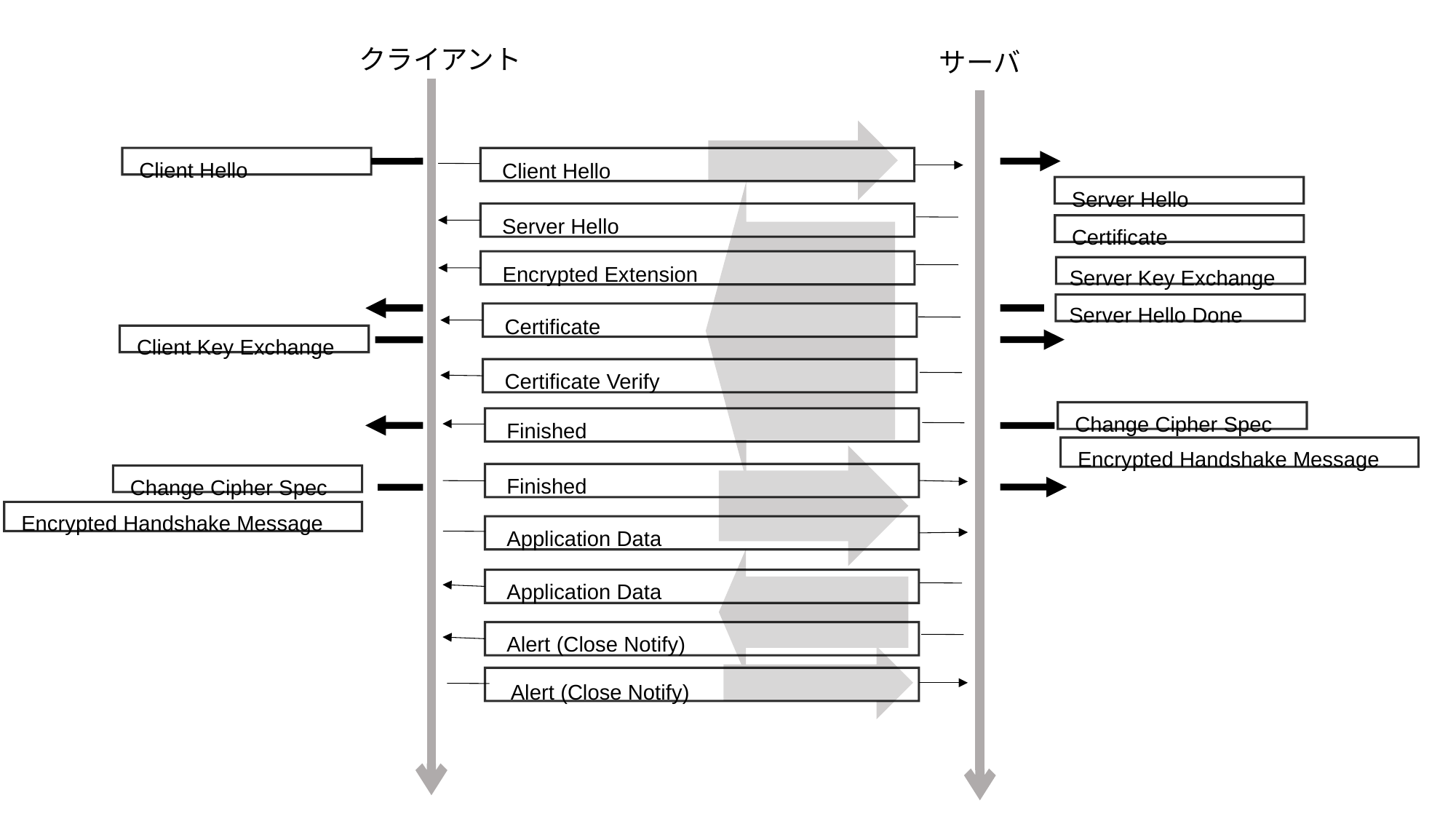

クライアント
サーバ

Client Hello
Client Hello

Server Hello

Server Hello

Certificate

Encrypted Extension

Server Key Exchange

Server Hello Done

Certificate

Client Key Exchange

Certificate Verify

Change Cipher Spec

Finished

Encrypted Handshake Message

Finished
Change Cipher Spec

Encrypted Handshake Message

Application Data

Application Data

Alert (Close Notify)

Alert (Close Notify)